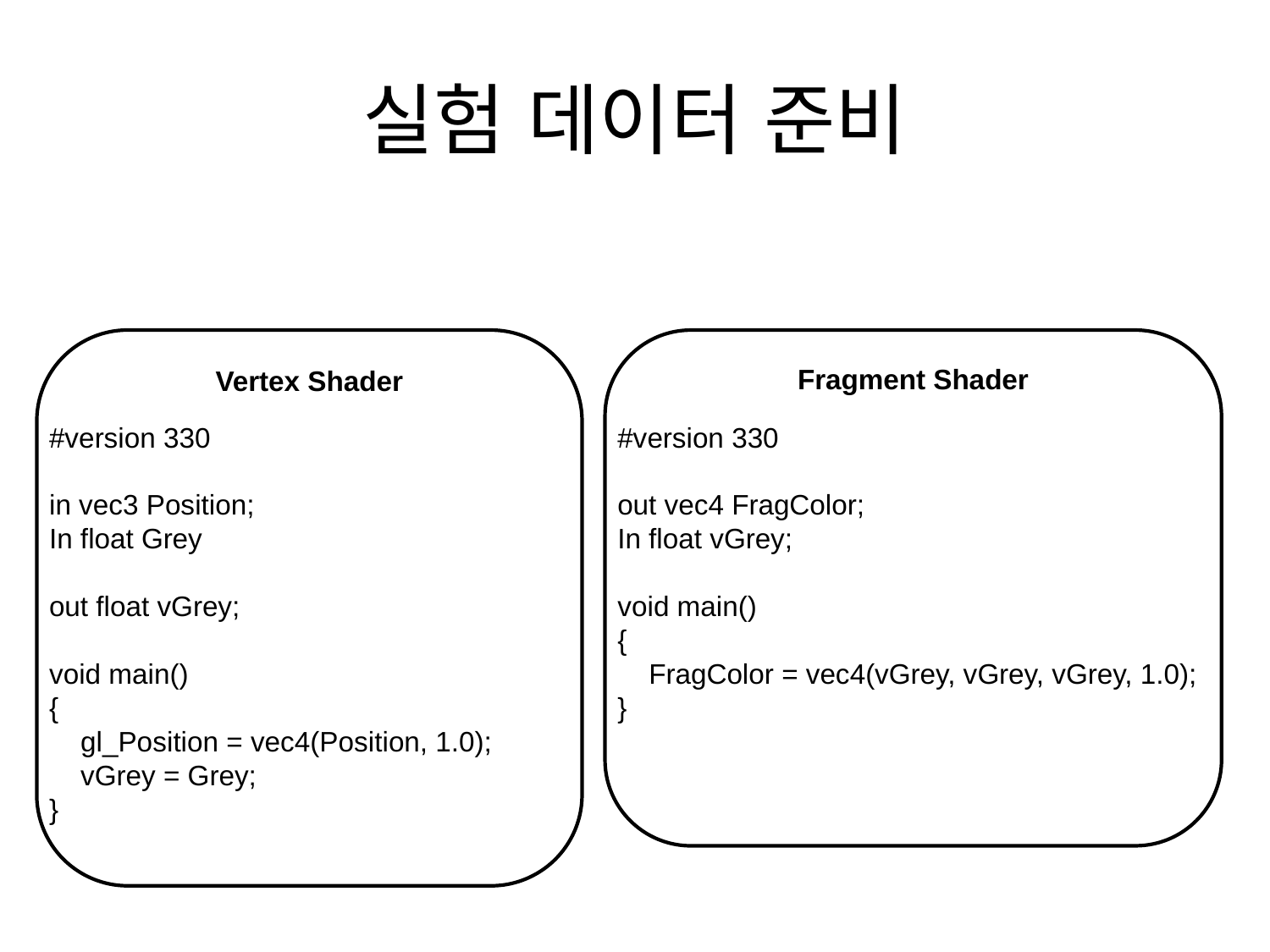

# 실험 데이터 준비
Vertex Shader
Fragment Shader
#version 330

in vec3 Position;
In float Grey

out float vGrey;

void main()
{
    gl_Position = vec4(Position, 1.0);
    vGrey = Grey;
}
#version 330

out vec4 FragColor;
In float vGrey;

void main()
{
    FragColor = vec4(vGrey, vGrey, vGrey, 1.0);
}